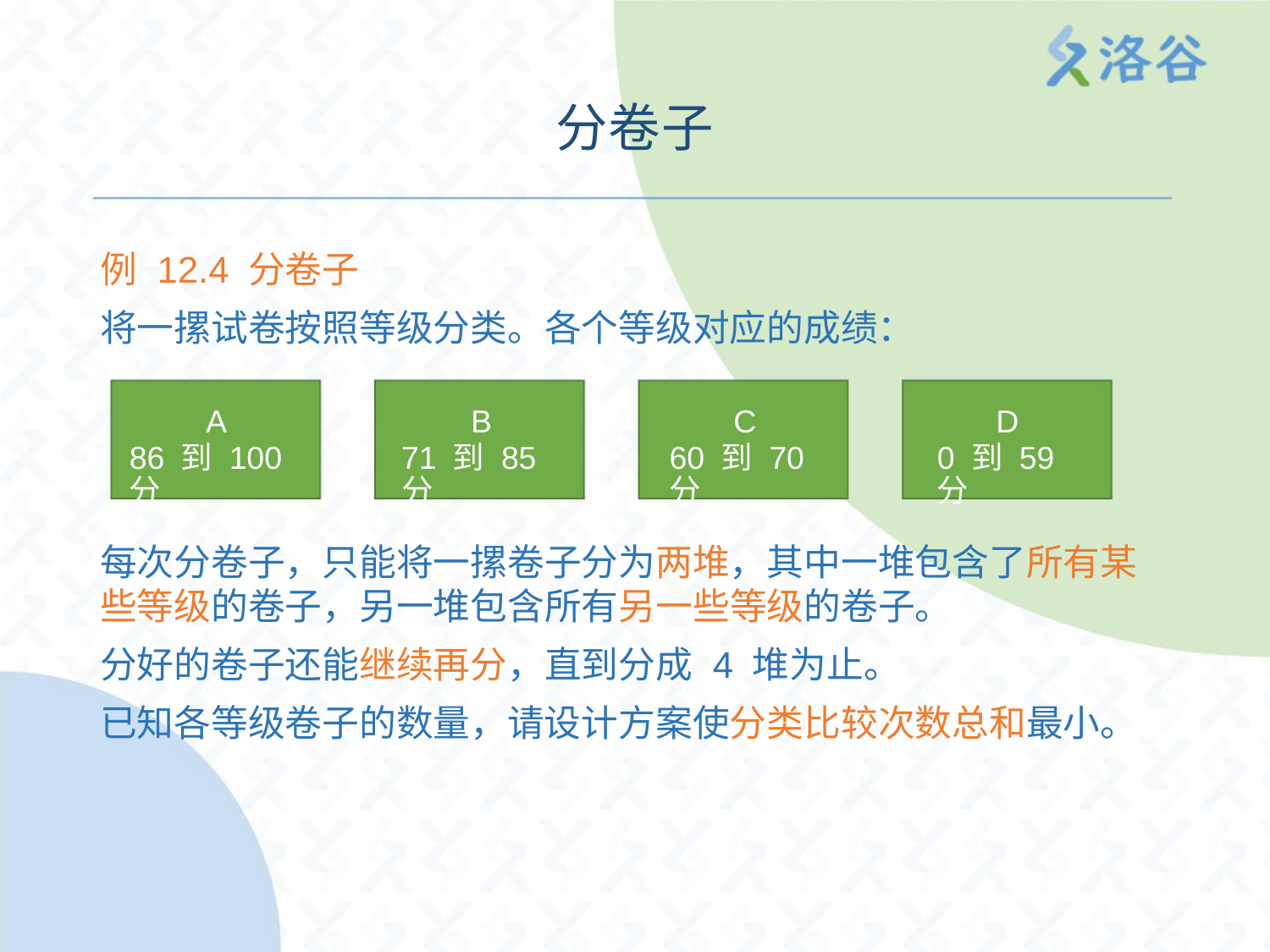

分卷子
例 12.4 分卷子
将一摞试卷按照等级分类。各个等级对应的成绩：
A
B
C
D
86 到 100 分
71 到 85 分
60 到 70分
0 到 59 分
每次分卷子，只能将一摞卷子分为两堆，其中一堆包含了所有某
些等级的卷子，另一堆包含所有另一些等级的卷子。
分好的卷子还能继续再分，直到分成 4 堆为止。
已知各等级卷子的数量，请设计方案使分类比较次数总和最小。